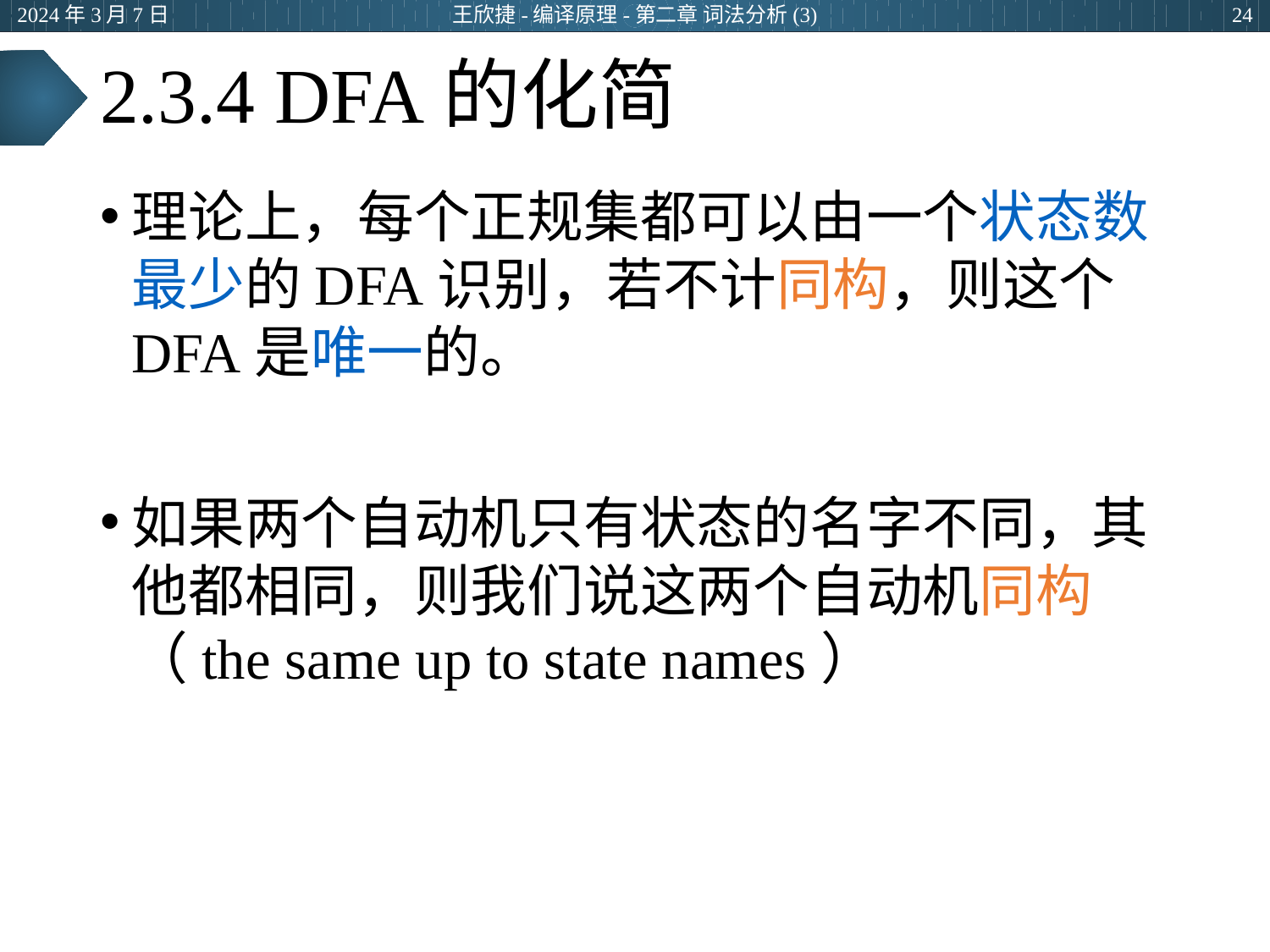

2024年3月7日
王欣捷-编译原理-第二章 词法分析(3)
24
# 2.3.4 DFA的化简
理论上，每个正规集都可以由一个状态数最少的DFA识别，若不计同构，则这个DFA是唯一的。

如果两个自动机只有状态的名字不同，其他都相同，则我们说这两个自动机同构（the same up to state names）